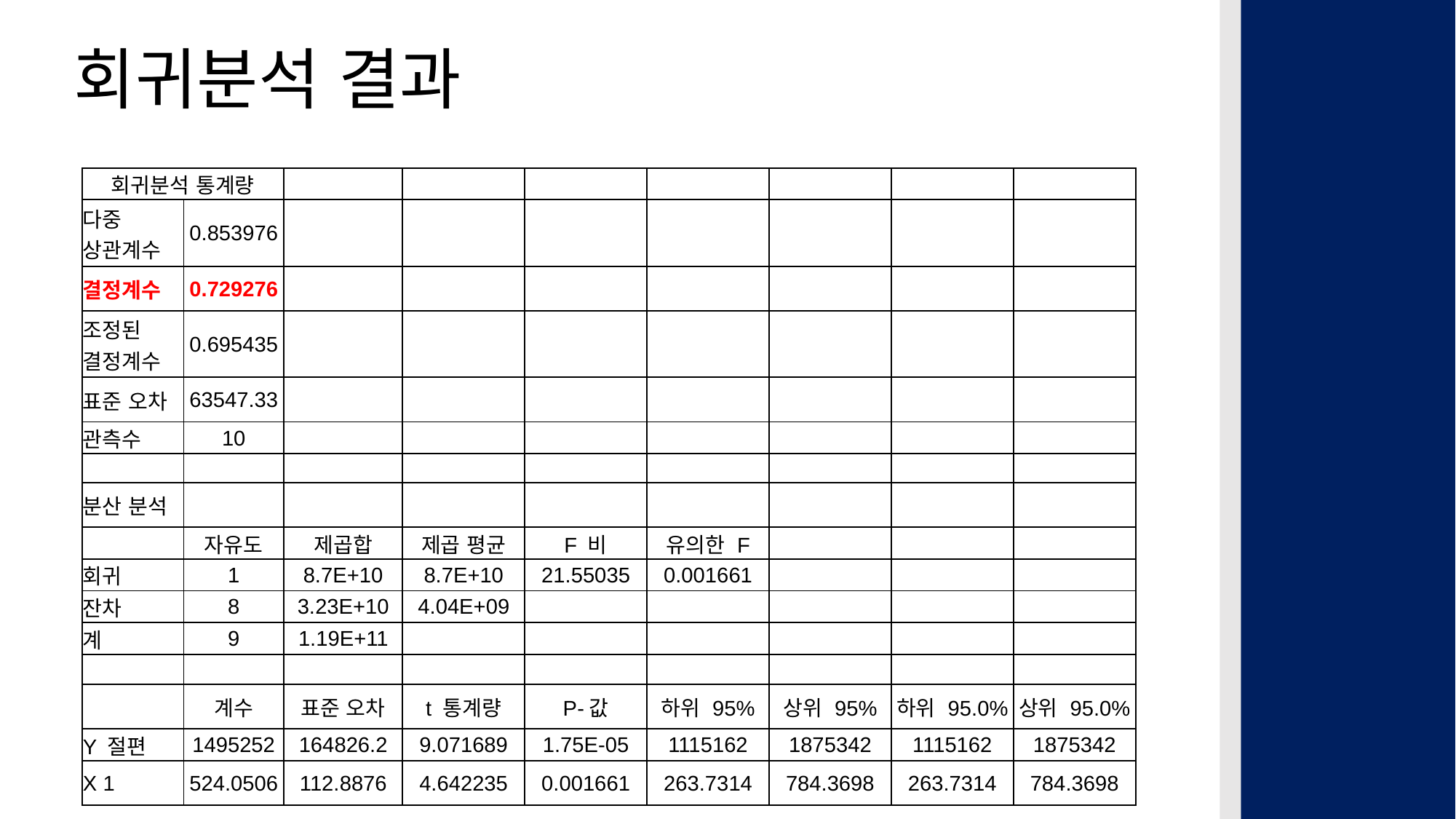

회귀분석 결과
| 회귀분석 통계량 |  |  |  |  |  |  |  |  |
| --- | --- | --- | --- | --- | --- | --- | --- | --- |
| 다중 상관계수 | 0.853976 |  |  |  |  |  |  |  |
| 결정계수 | 0.729276 |  |  |  |  |  |  |  |
| 조정된 결정계수 | 0.695435 |  |  |  |  |  |  |  |
| 표준 오차 | 63547.33 |  |  |  |  |  |  |  |
| 관측수 | 10 |  |  |  |  |  |  |  |
|  |  |  |  |  |  |  |  |  |
| 분산 분석 |  |  |  |  |  |  |  |  |
|  | 자유도 | 제곱합 | 제곱 평균 | F 비 | 유의한 F |  |  |  |
| 회귀 | 1 | 8.7E+10 | 8.7E+10 | 21.55035 | 0.001661 |  |  |  |
| 잔차 | 8 | 3.23E+10 | 4.04E+09 |  |  |  |  |  |
| 계 | 9 | 1.19E+11 |  |  |  |  |  |  |
|  |  |  |  |  |  |  |  |  |
|  | 계수 | 표준 오차 | t 통계량 | P-값 | 하위 95% | 상위 95% | 하위 95.0% | 상위 95.0% |
| Y 절편 | 1495252 | 164826.2 | 9.071689 | 1.75E-05 | 1115162 | 1875342 | 1115162 | 1875342 |
| X 1 | 524.0506 | 112.8876 | 4.642235 | 0.001661 | 263.7314 | 784.3698 | 263.7314 | 784.3698 |